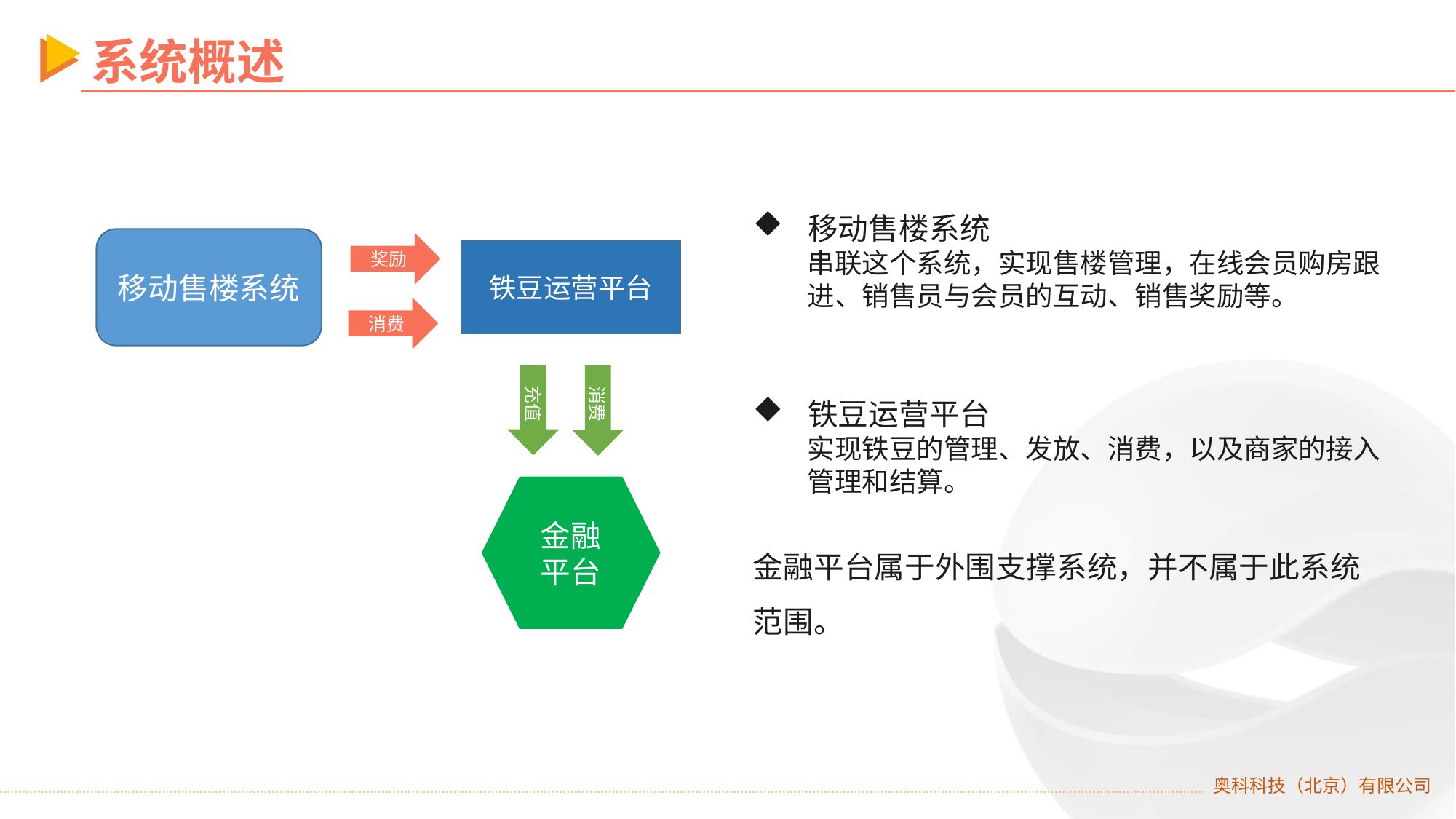

系统概述
 移动售楼系统
串联这个系统，实现售楼管理，在线会员购房跟进、销售员与会员的互动、销售奖励等。

 铁豆运营平台
实现铁豆的管理、发放、消费，以及商家的接入管理和结算。

金融平台属于外围支撑系统，并不属于此系统范围。
移动售楼系统
奖励
铁豆运营平台
消费
充值
消费
金融
平台